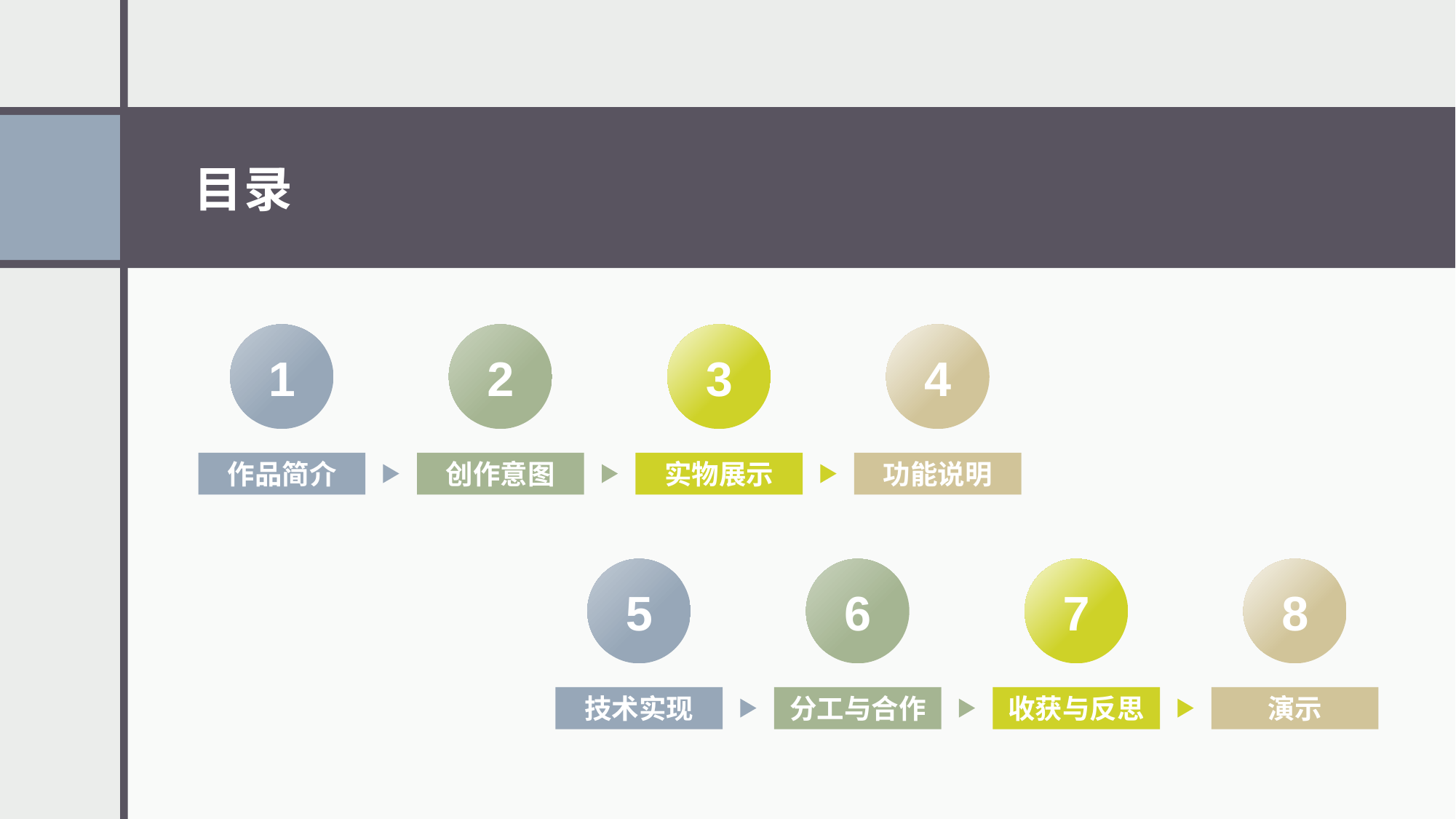

# 目录

1
作品简介

2
创作意图

3
实物展示

4
功能说明

5
技术实现

6
分工与合作

7
收获与反思

8
演示